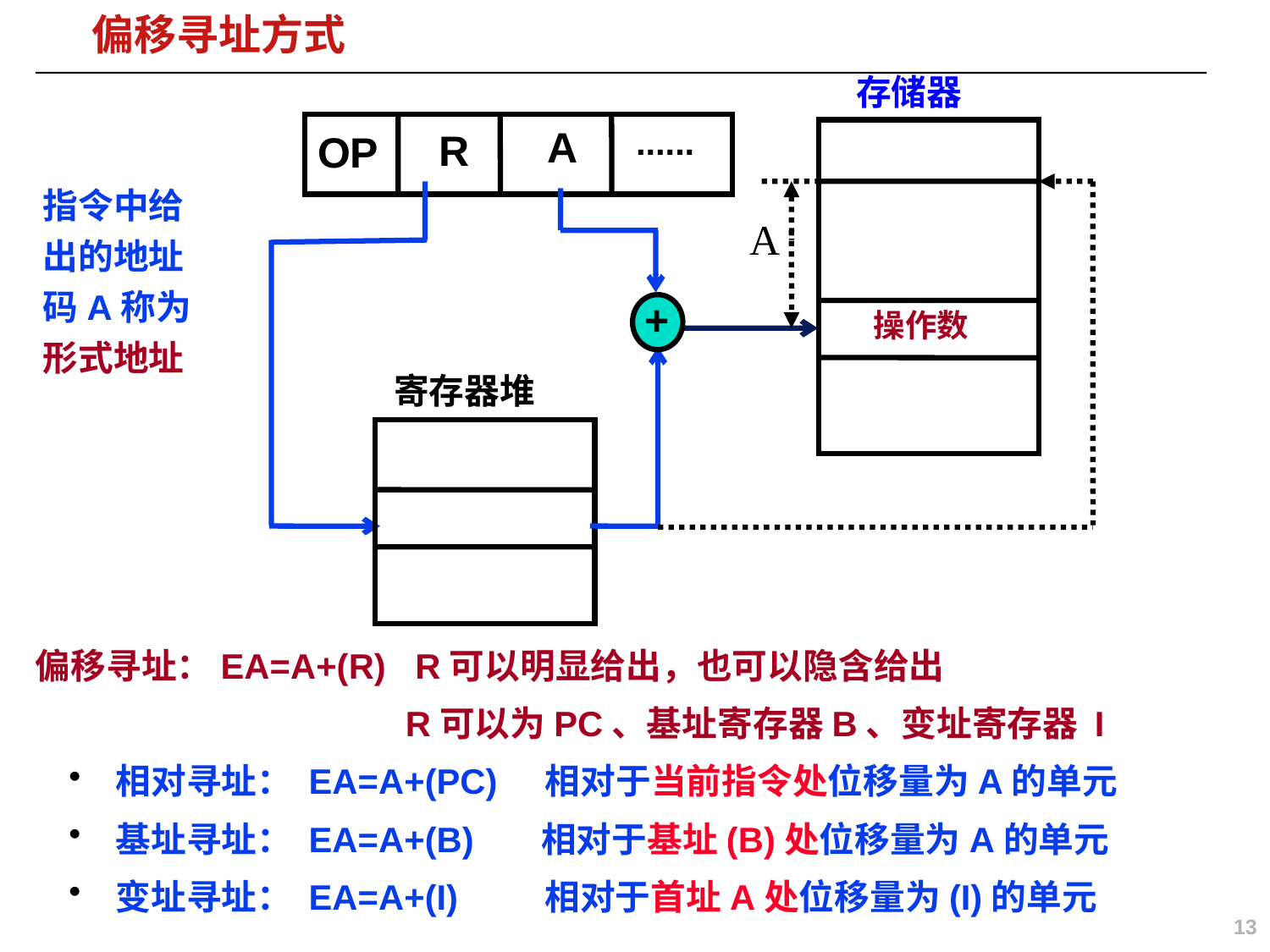

# 偏移寻址方式
存储器

A
......
R
OP

指令中给出的地址码A称为形式地址

A

+

操作数

寄存器堆

偏移寻址：EA=A+(R)   R可以明显给出，也可以隐含给出
                                      R可以为PC、基址寄存器B、变址寄存器 I
 相对寻址： EA=A+(PC)    相对于当前指令处位移量为A的单元
 基址寻址： EA=A+(B)      相对于基址(B)处位移量为A的单元
 变址寻址： EA=A+(I)        相对于首址A处位移量为(I)的单元
13